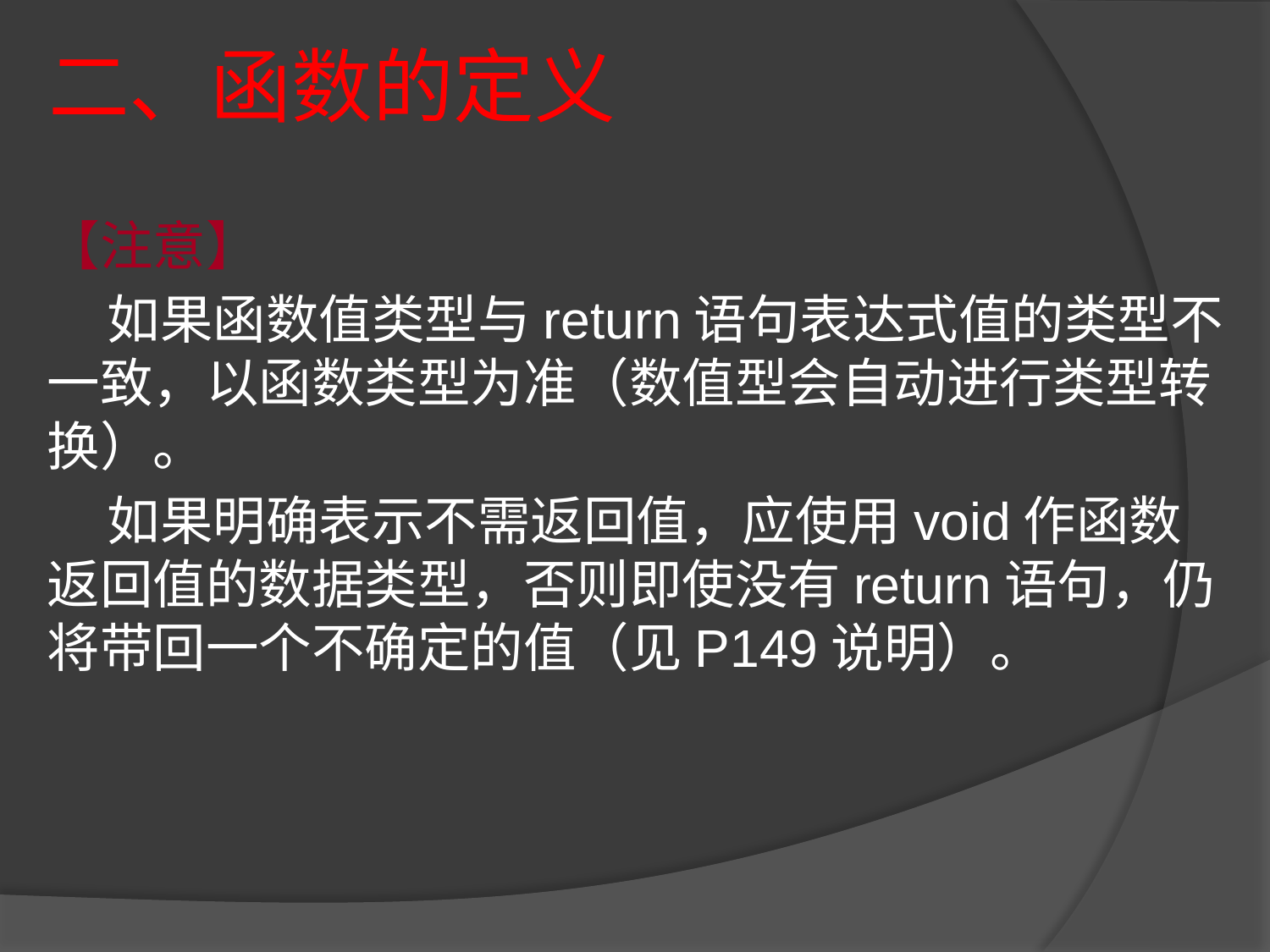

# 二、函数的定义
【注意】
    如果函数值类型与return语句表达式值的类型不一致，以函数类型为准（数值型会自动进行类型转换）。
    如果明确表示不需返回值，应使用void作函数返回值的数据类型，否则即使没有return语句，仍将带回一个不确定的值（见P149说明）。